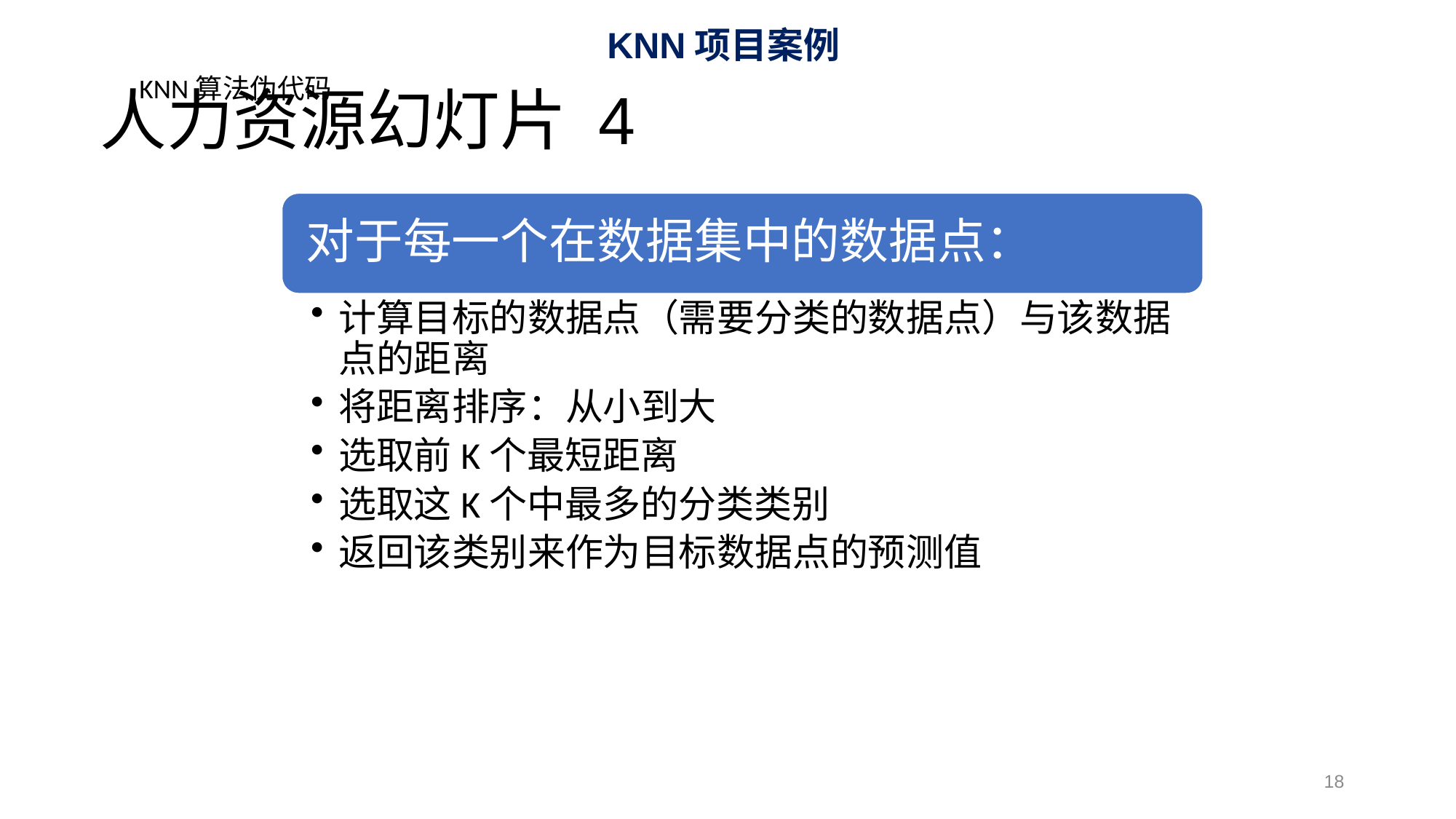

KNN项目案例
# 人力资源幻灯片 4
KNN算法伪代码
对于每一个在数据集中的数据点：
计算目标的数据点（需要分类的数据点）与该数据点的距离
将距离排序：从小到大
选取前K个最短距离
选取这K个中最多的分类类别
返回该类别来作为目标数据点的预测值
18